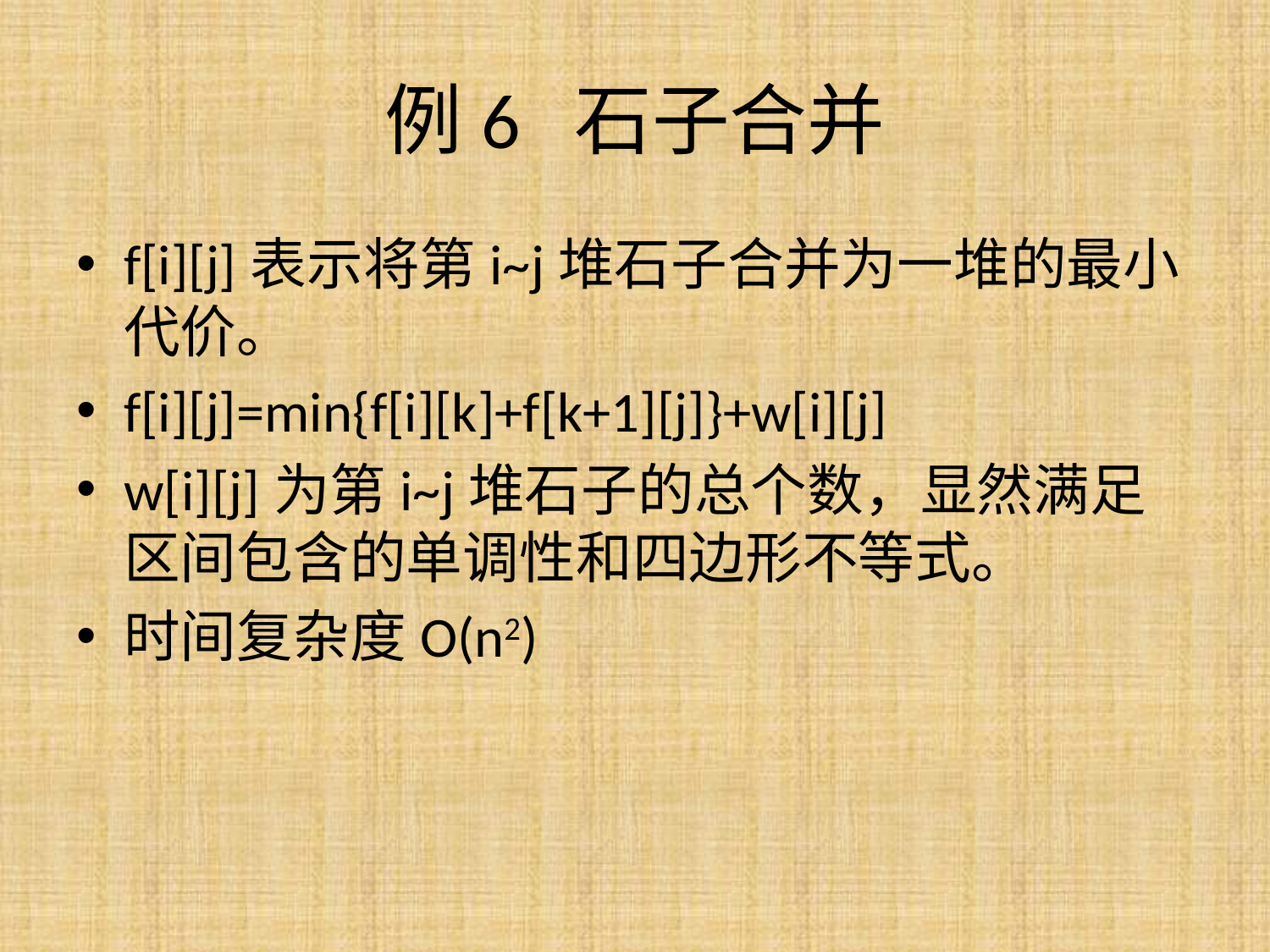

# 例6  石子合并
f[i][j]表示将第i~j堆石子合并为一堆的最小代价。
f[i][j]=min{f[i][k]+f[k+1][j]}+w[i][j]
w[i][j]为第i~j堆石子的总个数，显然满足区间包含的单调性和四边形不等式。
时间复杂度O(n2)